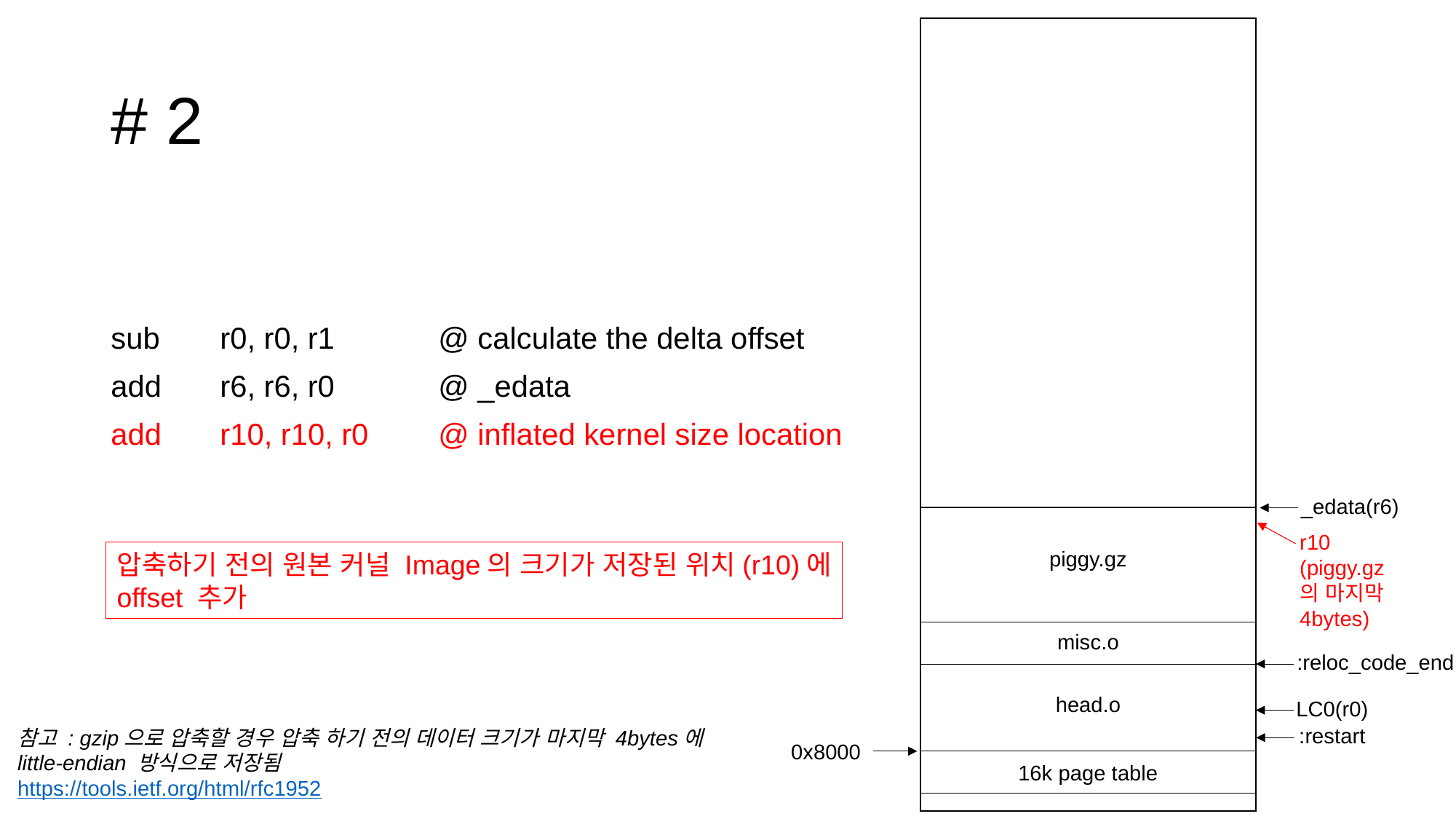

# # 2

sub	r0, r0, r1	@ calculate the delta offset
add	r6, r6, r0	@ _edata
add	r10, r10, r0	@ inflated kernel size location

_edata(r6)
r10
(piggy.gz의 마지막 4bytes)
piggy.gz
압축하기 전의 원본 커널 Image의 크기가 저장된 위치(r10)에
offset 추가
misc.o
:reloc_code_end
head.o
LC0(r0)
:restart
참고 : gzip으로 압축할 경우 압축 하기 전의 데이터 크기가 마지막 4bytes에  little-endian 방식으로 저장됨
https://tools.ietf.org/html/rfc1952
0x8000
16k page table